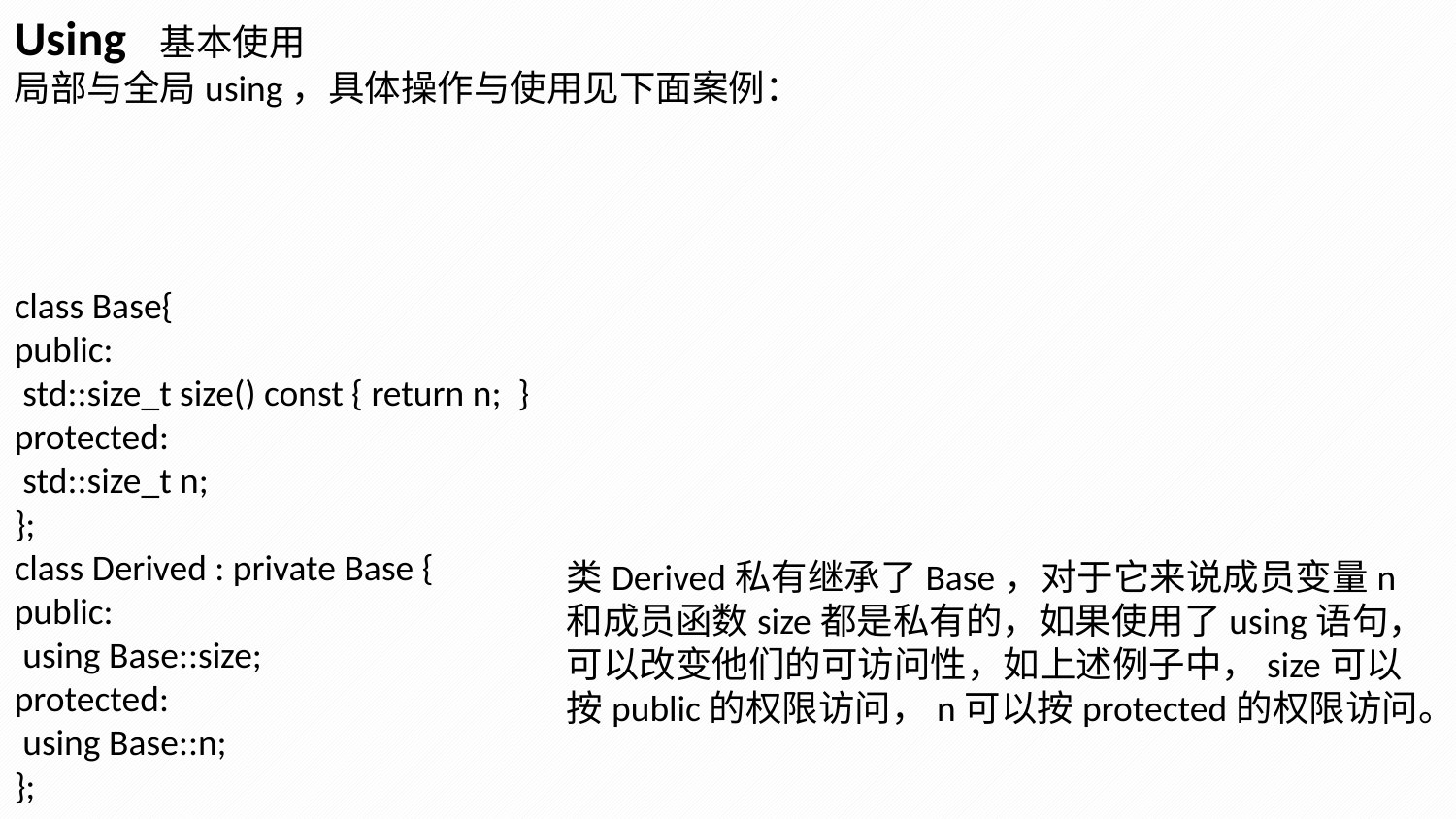

Using  基本使用
局部与全局using，具体操作与使用见下面案例：
class Base{
public:
 std::size_t size() const { return n;  }
protected:
 std::size_t n;
};
class Derived : private Base {
public:
 using Base::size;
protected:
 using Base::n;
};
类Derived私有继承了Base，对于它来说成员变量n和成员函数size都是私有的，如果使用了using语句，可以改变他们的可访问性，如上述例子中，size可以按public的权限访问，n可以按protected的权限访问。